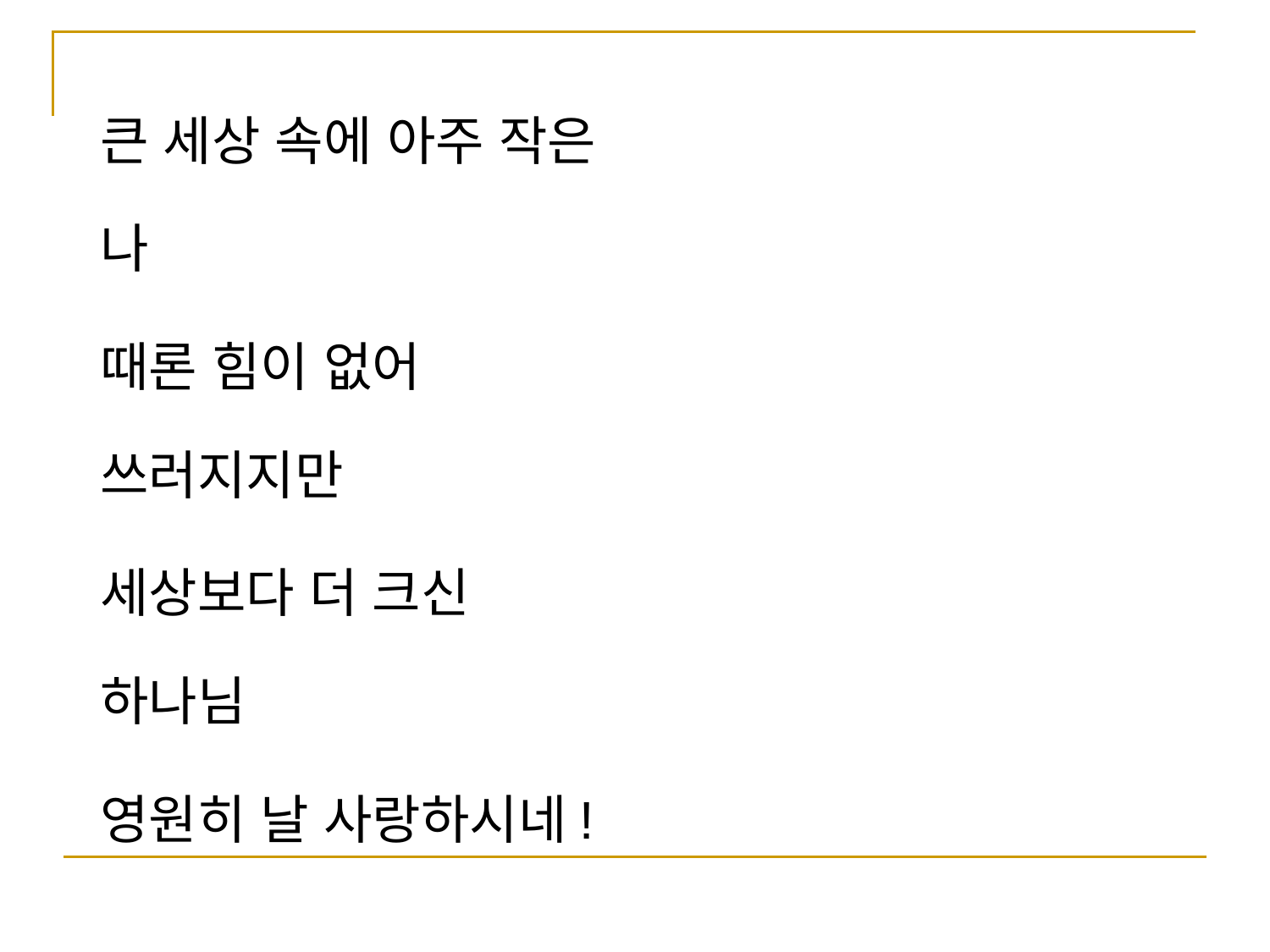

큰 세상 속에 아주 작은 나
때론 힘이 없어 쓰러지지만
세상보다 더 크신 하나님
영원히 날 사랑하시네!